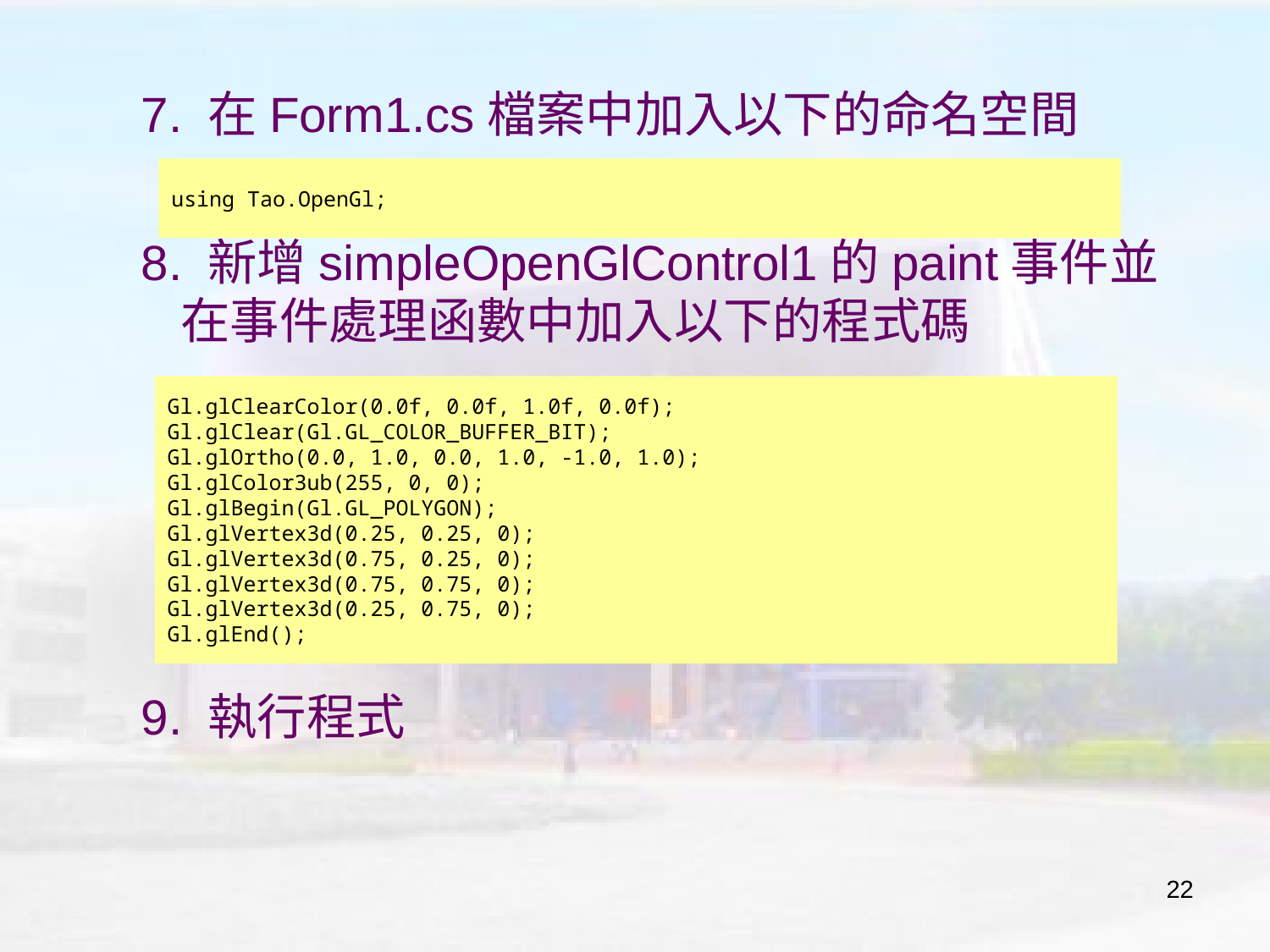

7. 在Form1.cs檔案中加入以下的命名空間

8. 新增simpleOpenGlControl1的paint事件並在事件處理函數中加入以下的程式碼

9. 執行程式
using Tao.OpenGl;
Gl.glClearColor(0.0f, 0.0f, 1.0f, 0.0f);
Gl.glClear(Gl.GL_COLOR_BUFFER_BIT);
Gl.glOrtho(0.0, 1.0, 0.0, 1.0, -1.0, 1.0);
Gl.glColor3ub(255, 0, 0);
Gl.glBegin(Gl.GL_POLYGON);
Gl.glVertex3d(0.25, 0.25, 0);
Gl.glVertex3d(0.75, 0.25, 0);
Gl.glVertex3d(0.75, 0.75, 0);
Gl.glVertex3d(0.25, 0.75, 0);
Gl.glEnd();
22